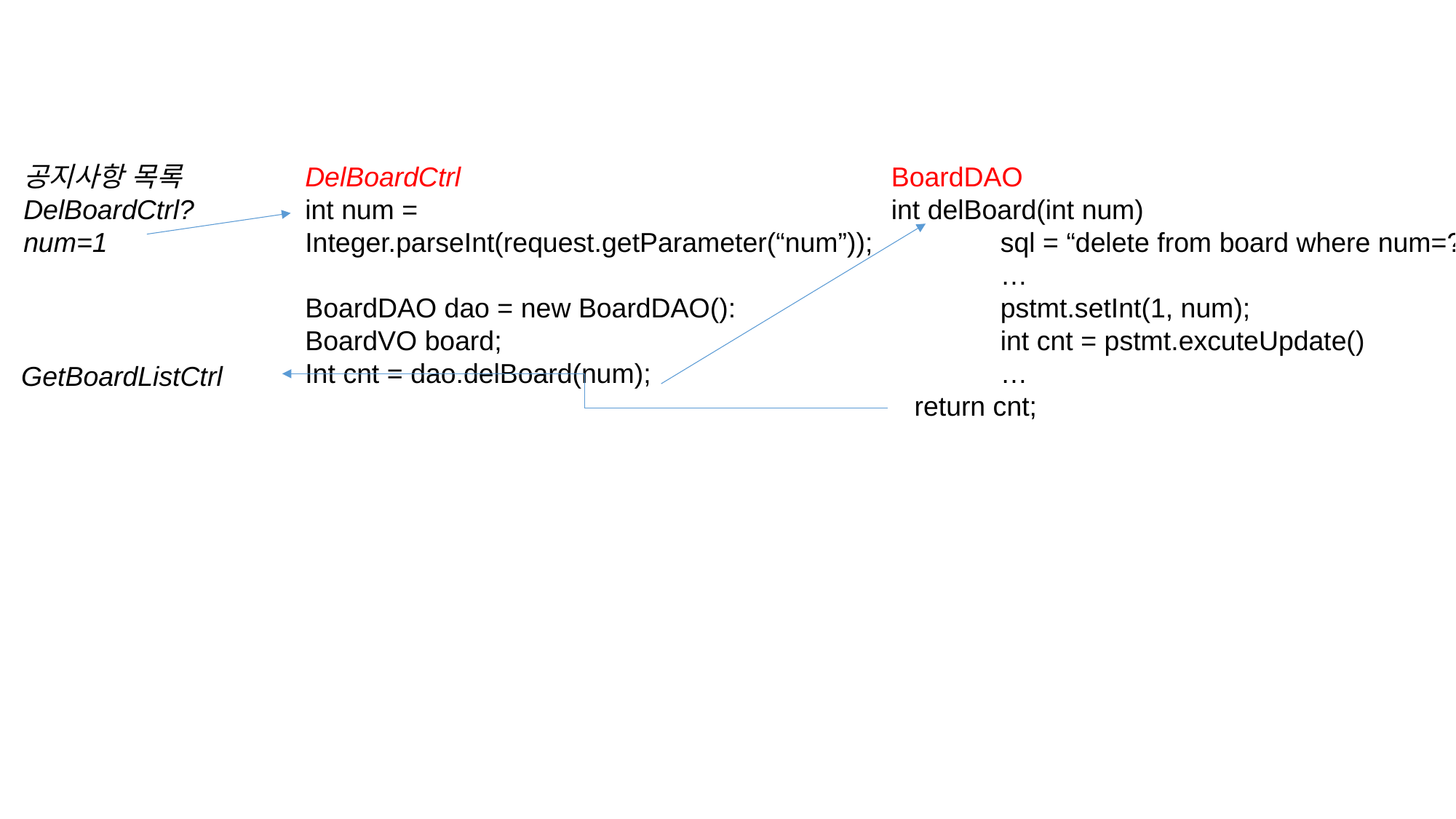

공지사항 목록
DelBoardCtrl?
num=1
DelBoardCtrl
int num =
Integer.parseInt(request.getParameter(“num”));

BoardDAO dao = new BoardDAO():
BoardVO board;
Int cnt = dao.delBoard(num);
BoardDAO
int delBoard(int num)
	sql = “delete from board where num=?”
	…
	pstmt.setInt(1, num);
	int cnt = pstmt.excuteUpdate()
	…
   return cnt;
GetBoardListCtrl